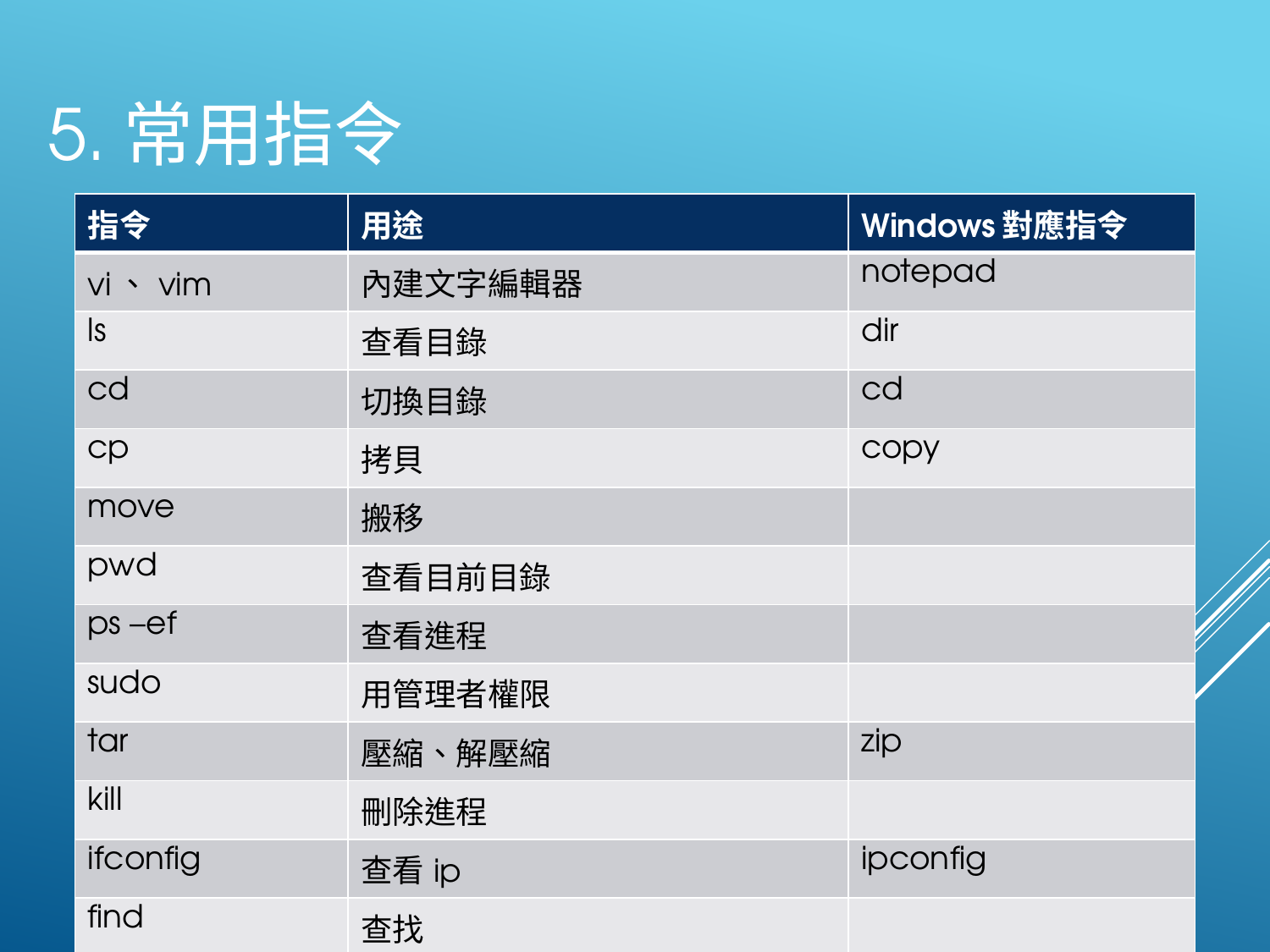

# 5.常用指令
| 指令 | 用途 | Windows對應指令 |
| --- | --- | --- |
| vi、vim | 內建文字編輯器 | notepad |
| ls | 查看目錄 | dir |
| cd | 切換目錄 | cd |
| cp | 拷貝 | copy |
| move | 搬移 |  |
| pwd | 查看目前目錄 |  |
| ps –ef | 查看進程 |  |
| sudo | 用管理者權限 |  |
| tar | 壓縮、解壓縮 | zip |
| kill | 刪除進程 |  |
| ifconfig | 查看ip | ipconfig |
| find | 查找 |  |
| tail | 實時查看檔案 |  |